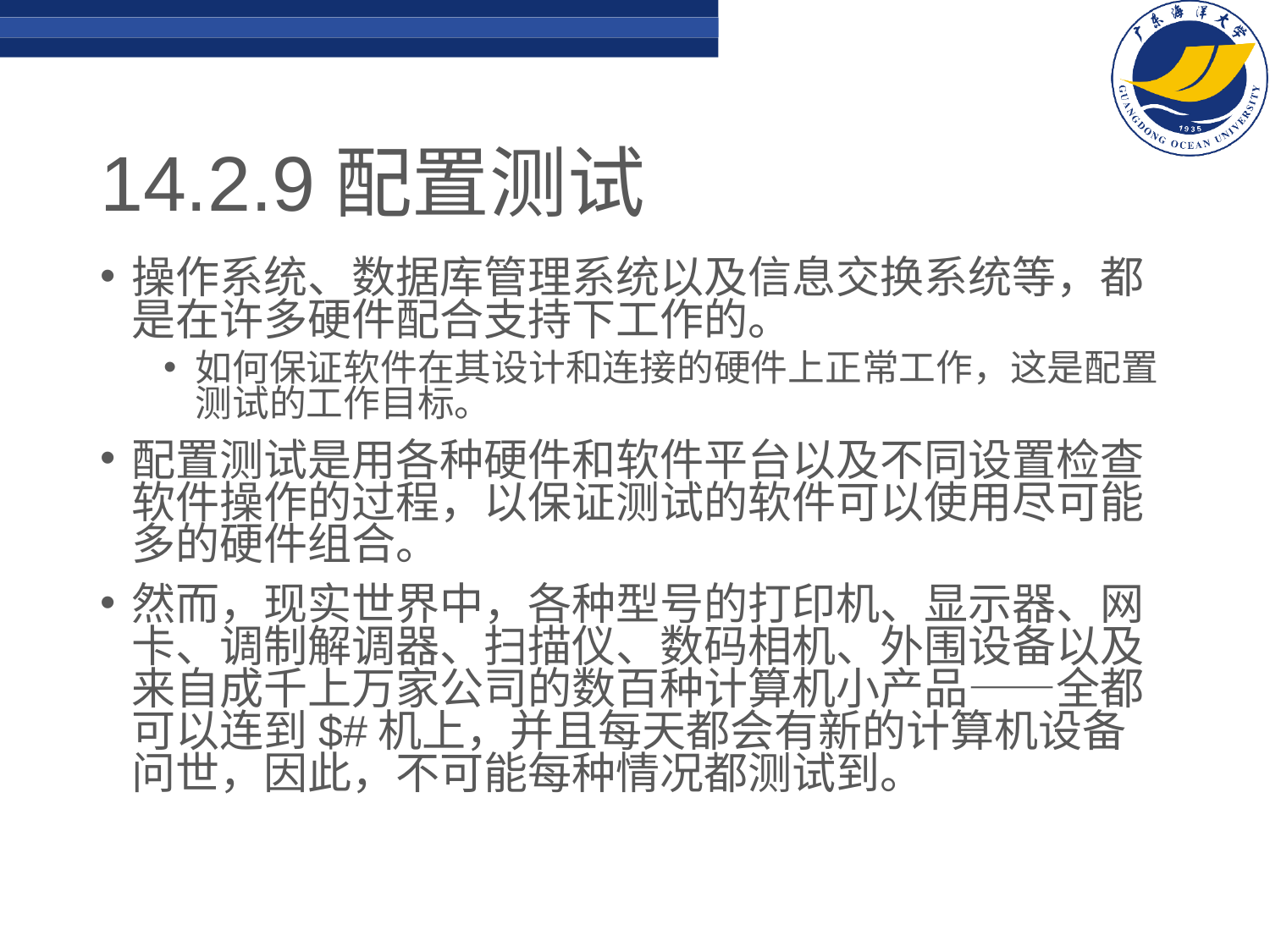

# 14.2.9配置测试
操作系统、数据库管理系统以及信息交换系统等，都是在许多硬件配合支持下工作的。
如何保证软件在其设计和连接的硬件上正常工作，这是配置测试的工作目标。
配置测试是用各种硬件和软件平台以及不同设置检查软件操作的过程，以保证测试的软件可以使用尽可能多的硬件组合。
然而，现实世界中，各种型号的打印机、显示器、网卡、调制解调器、扫描仪、数码相机、外围设备以及来自成千上万家公司的数百种计算机小产品——全都可以连到$#机上，并且每天都会有新的计算机设备问世，因此，不可能每种情况都测试到。
22